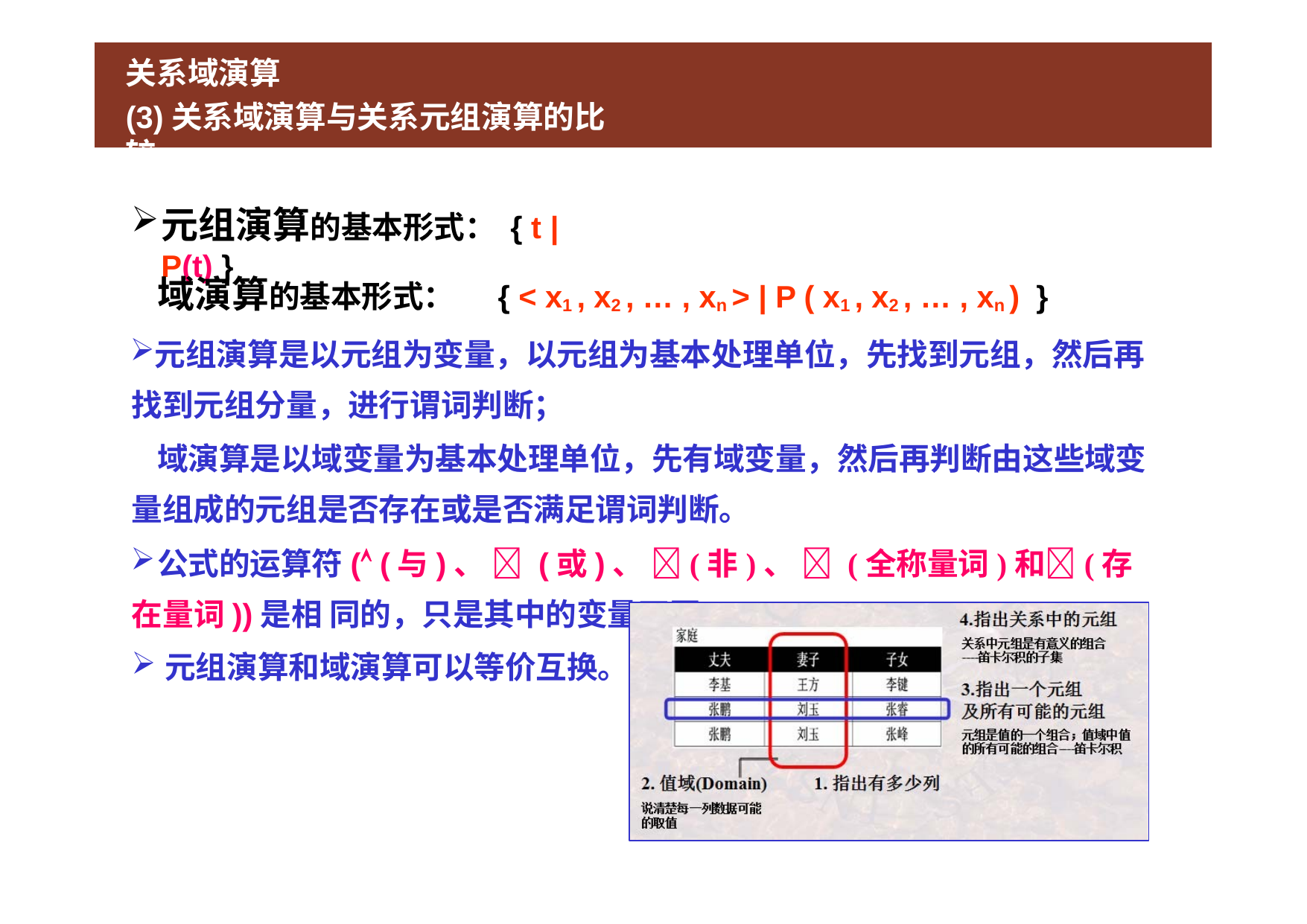

# 关系域演算
(3)关系域演算与关系元组演算的比较
元组演算的基本形式： { t | P(t) }
域演算的基本形式：
{ < x1 , x2 , … , xn > | P ( x1 , x2 , … , xn ) }
元组演算是以元组为变量，以元组为基本处理单位，先找到元组，然后再 找到元组分量，进行谓词判断；
域演算是以域变量为基本处理单位，先有域变量，然后再判断由这些域变 量组成的元组是否存在或是否满足谓词判断。
公式的运算符(∧ (与)、 ∨ (或)、 ¬(非)、 ∀ (全称量词)和∃(存在量词))是相 同的，只是其中的变量不同
元组演算和域演算可以等价互换。